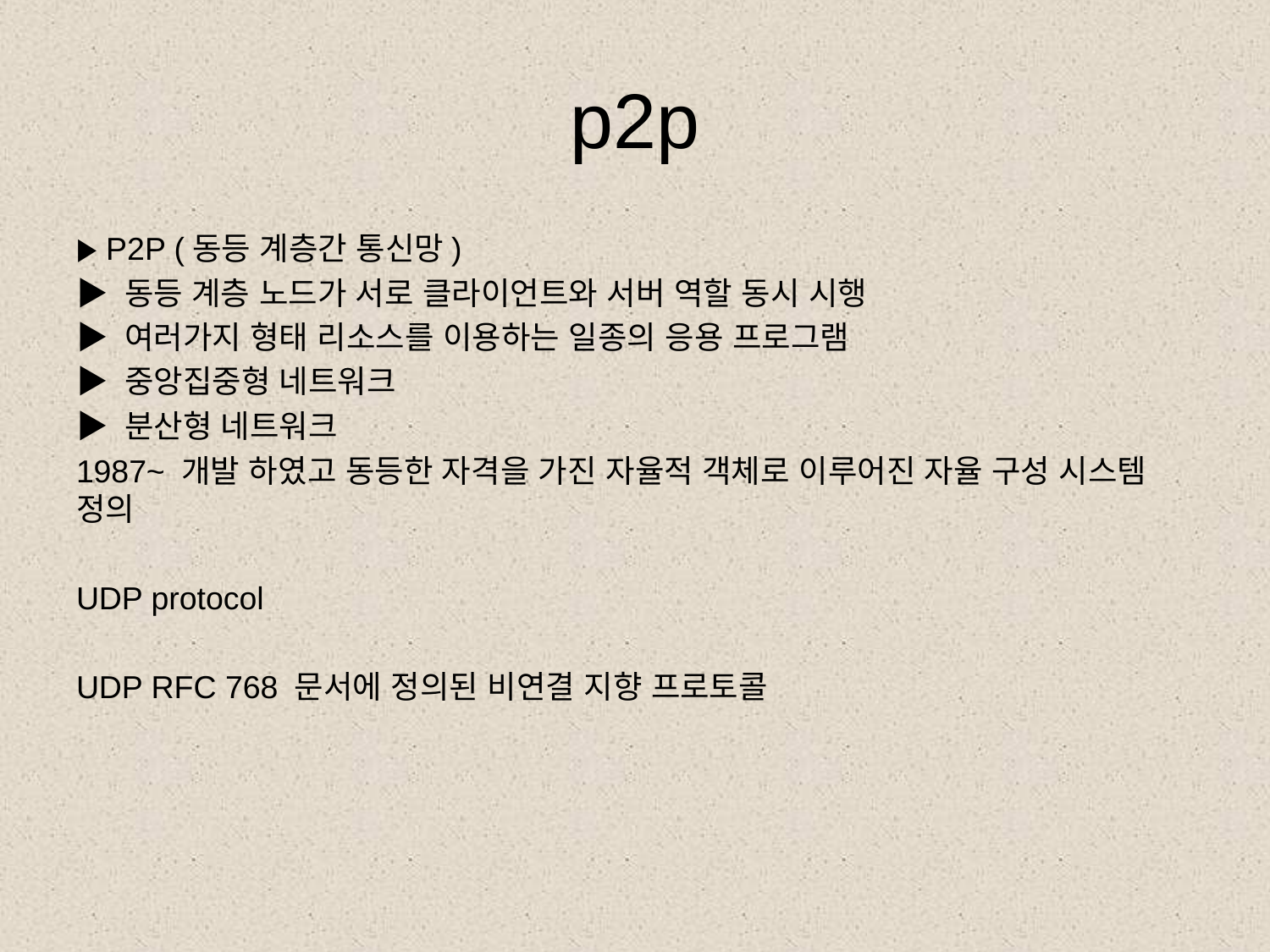

# p2p
▶ P2P (동등 계층간 통신망)
▶ 동등 계층 노드가 서로 클라이언트와 서버 역할 동시 시행
▶ 여러가지 형태 리소스를 이용하는 일종의 응용 프로그램
▶ 중앙집중형 네트워크
▶ 분산형 네트워크
1987~ 개발 하였고 동등한 자격을 가진 자율적 객체로 이루어진 자율 구성 시스템 정의

UDP protocol

UDP RFC 768 문서에 정의된 비연결 지향 프로토콜